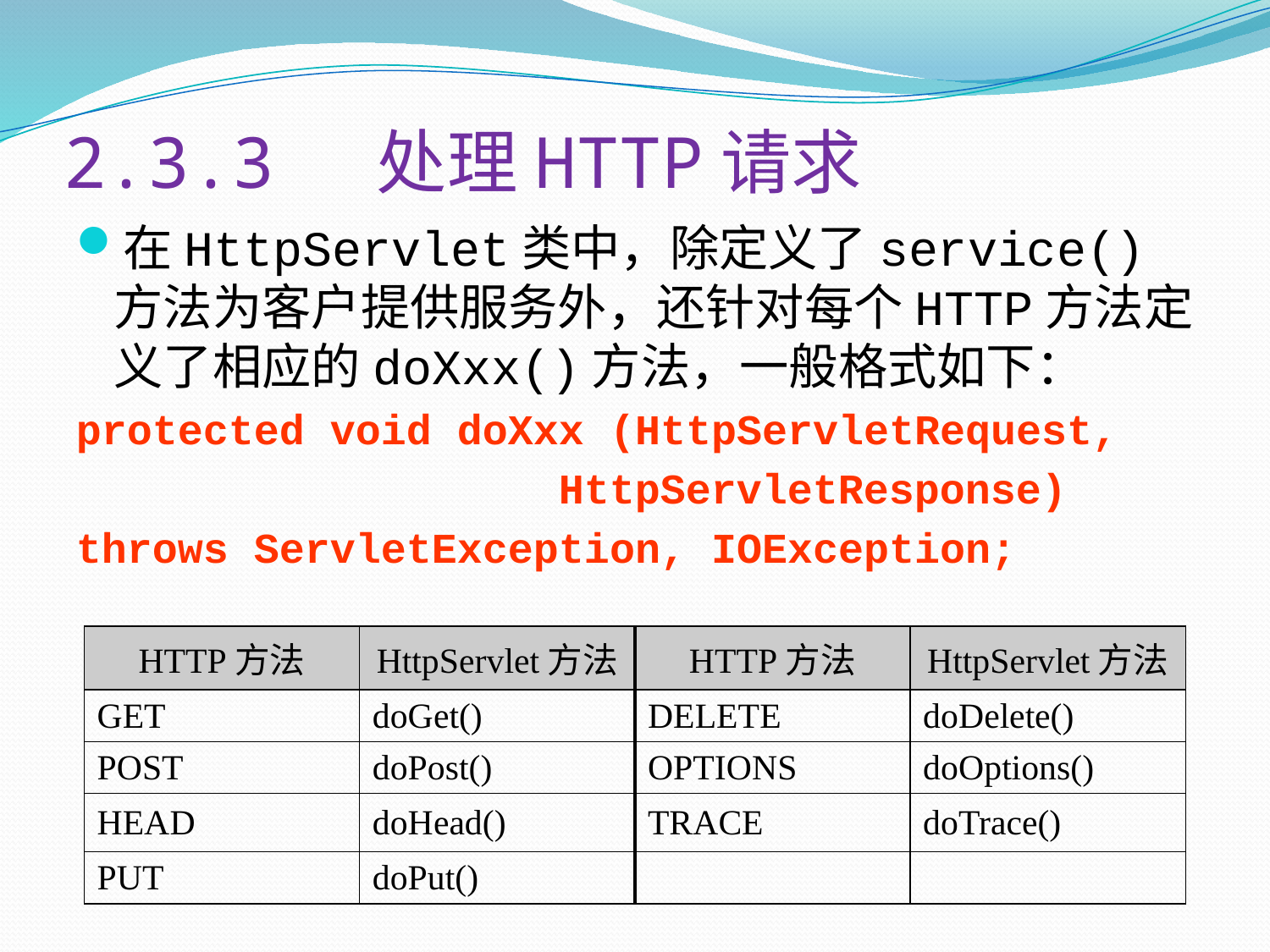

# 2.3.3  处理HTTP请求
在HttpServlet类中，除定义了service()方法为客户提供服务外，还针对每个HTTP方法定义了相应的doXxx()方法，一般格式如下：
protected void doXxx (HttpServletRequest,
                   HttpServletResponse)
throws ServletException, IOException;

| HTTP方法 | HttpServlet方法 | HTTP方法 | HttpServlet方法 |
| --- | --- | --- | --- |
| GET | doGet() | DELETE | doDelete() |
| POST | doPost() | OPTIONS | doOptions() |
| HEAD | doHead() | TRACE | doTrace() |
| PUT | doPut() |  |  |